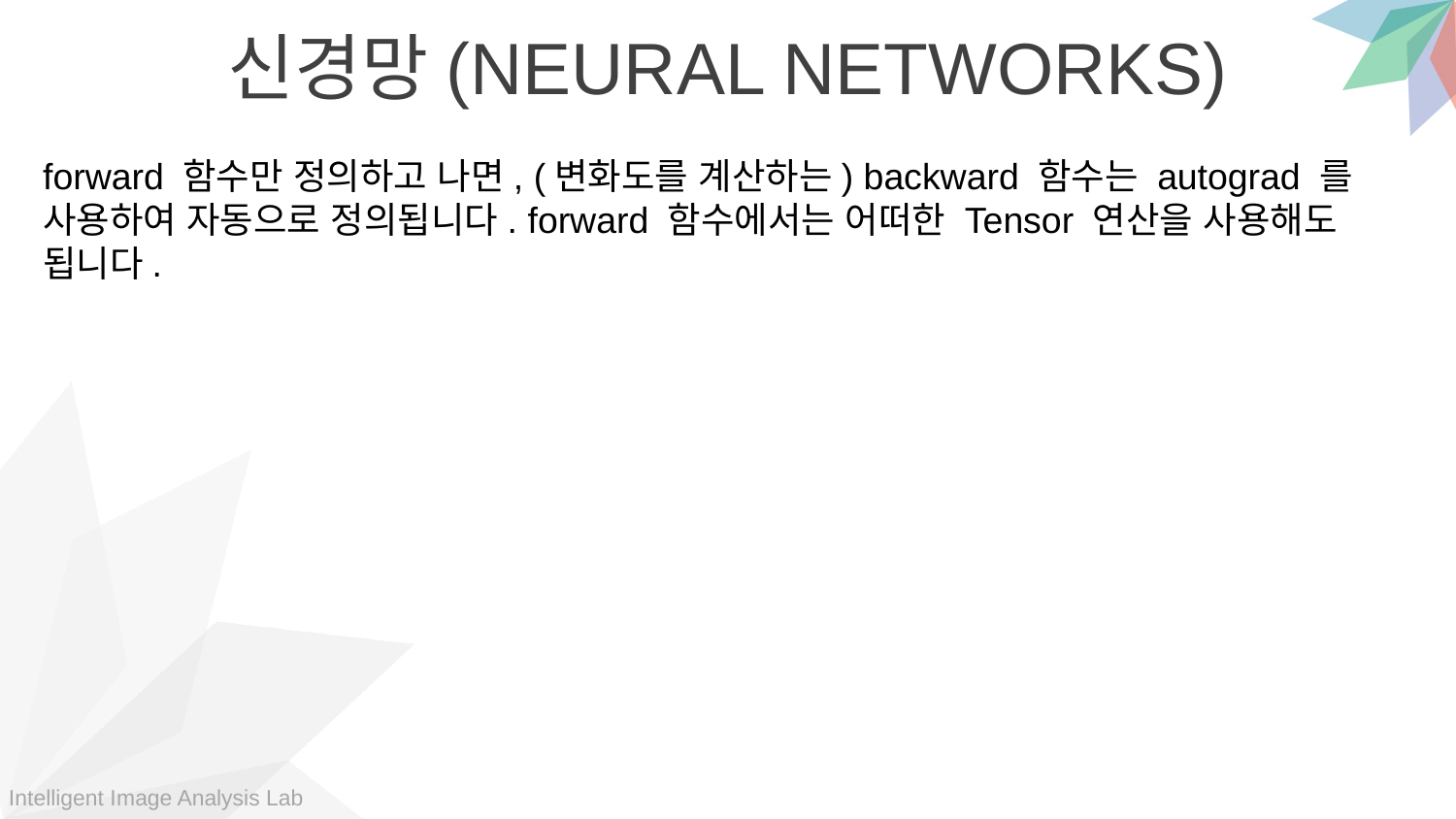

신경망(NEURAL NETWORKS)
forward 함수만 정의하고 나면, (변화도를 계산하는) backward 함수는 autograd 를 사용하여 자동으로 정의됩니다. forward 함수에서는 어떠한 Tensor 연산을 사용해도 됩니다.